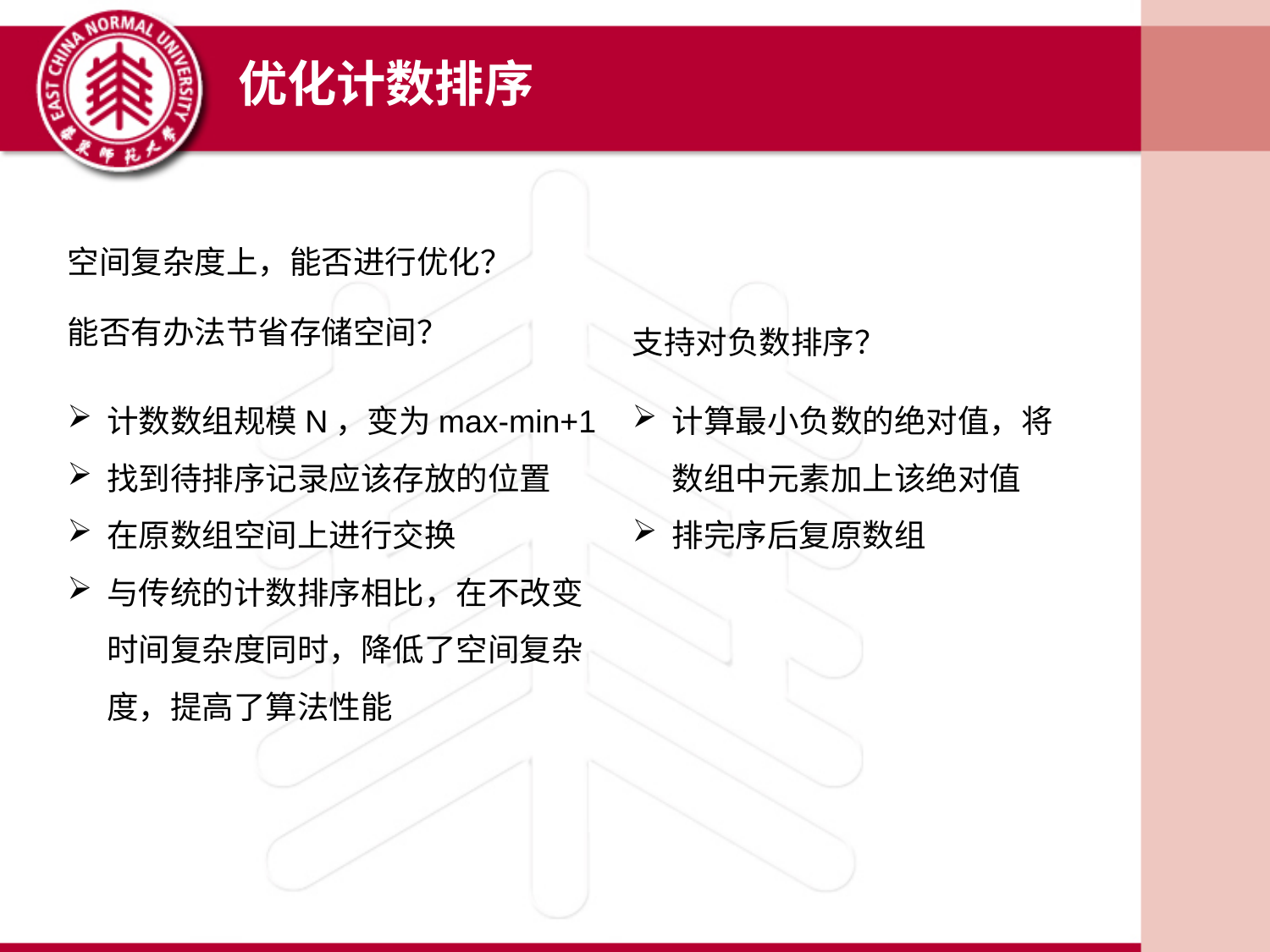

优化计数排序
空间复杂度上，能否进行优化？
能否有办法节省存储空间？
支持对负数排序？
计数数组规模N，变为max-min+1
找到待排序记录应该存放的位置
在原数组空间上进行交换
与传统的计数排序相比，在不改变时间复杂度同时，降低了空间复杂度，提高了算法性能
计算最小负数的绝对值，将数组中元素加上该绝对值
排完序后复原数组